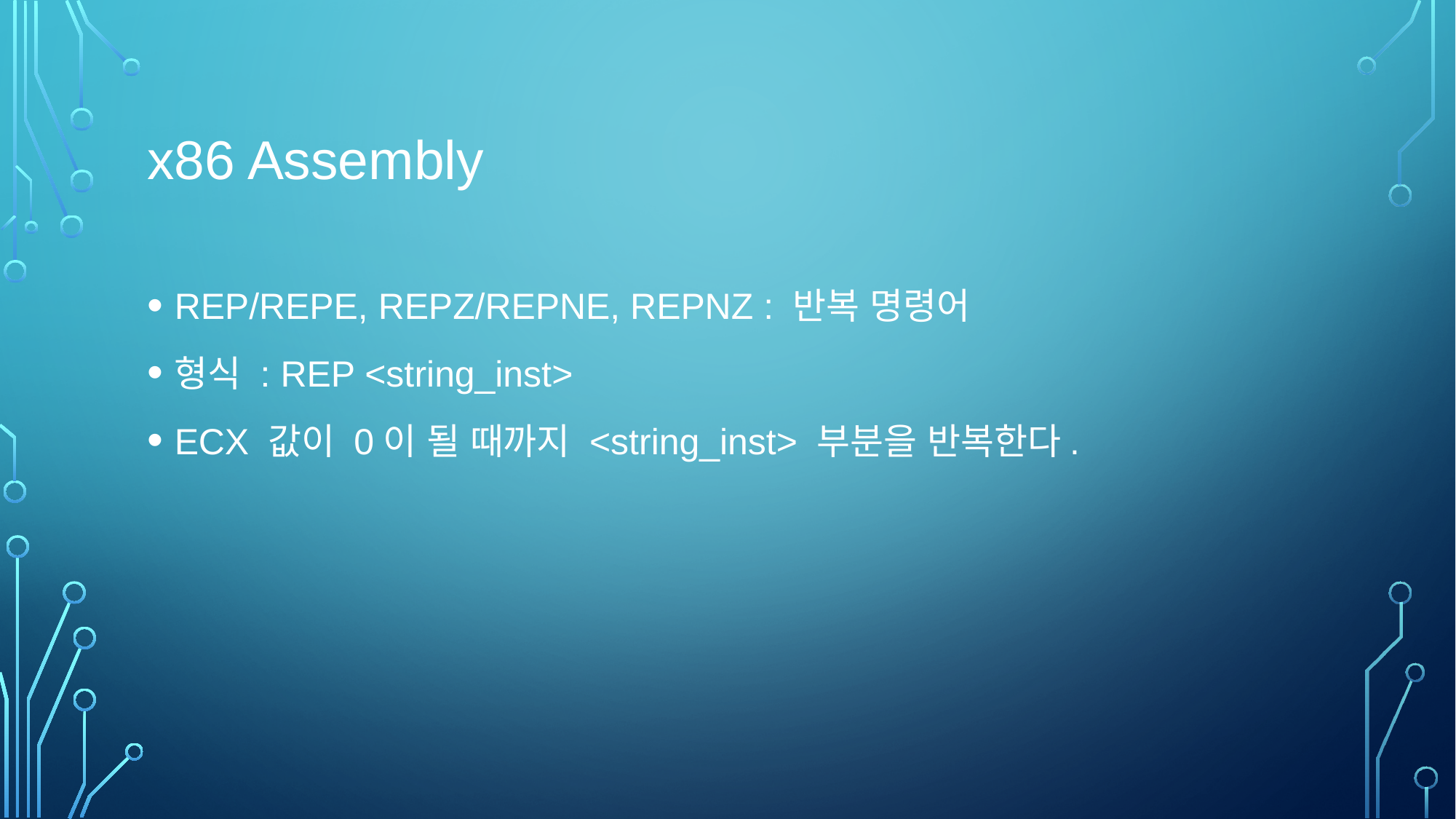

# x86 Assembly
REP/REPE, REPZ/REPNE, REPNZ : 반복 명령어
형식 : REP <string_inst>
ECX 값이 0이 될 때까지 <string_inst> 부분을 반복한다.